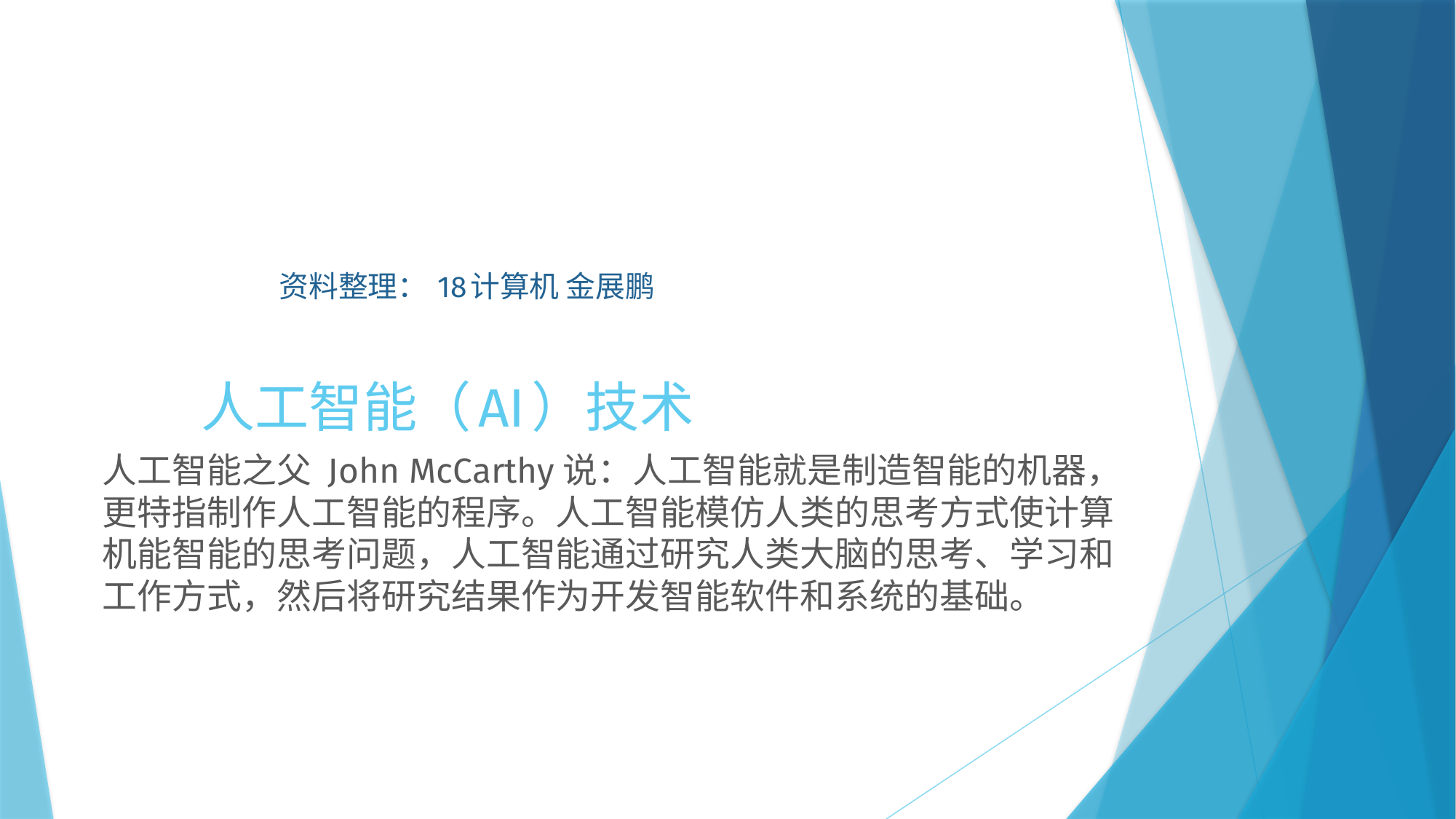

# 资料整理： 18计算机 金展鹏 人工智能（AI）技术
人工智能之父 John McCarthy说：人工智能就是制造智能的机器，更特指制作人工智能的程序。人工智能模仿人类的思考方式使计算机能智能的思考问题，人工智能通过研究人类大脑的思考、学习和工作方式，然后将研究结果作为开发智能软件和系统的基础。